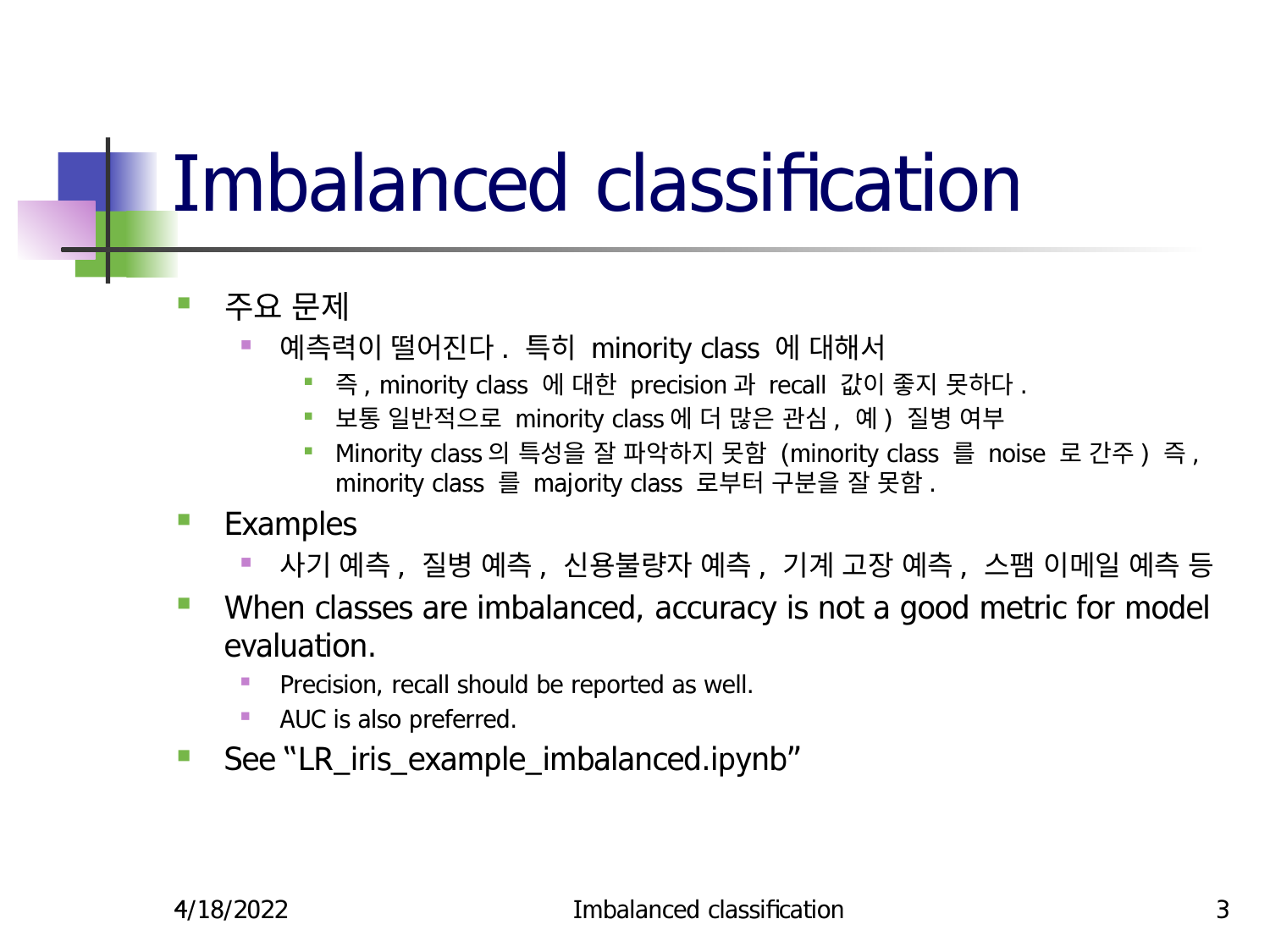

# Imbalanced classification
주요 문제
예측력이 떨어진다. 특히 minority class 에 대해서
즉, minority class 에 대한 precision과 recall 값이 좋지 못하다.
보통 일반적으로 minority class에 더 많은 관심, 예) 질병 여부
Minority class의 특성을 잘 파악하지 못함 (minority class 를 noise 로 간주) 즉, minority class 를 majority class 로부터 구분을 잘 못함.
Examples
사기 예측, 질병 예측, 신용불량자 예측, 기계 고장 예측, 스팸 이메일 예측 등
When classes are imbalanced, accuracy is not a good metric for model evaluation.
Precision, recall should be reported as well.
AUC is also preferred.
See “LR_iris_example_imbalanced.ipynb”

4/18/2022
Imbalanced classification
3